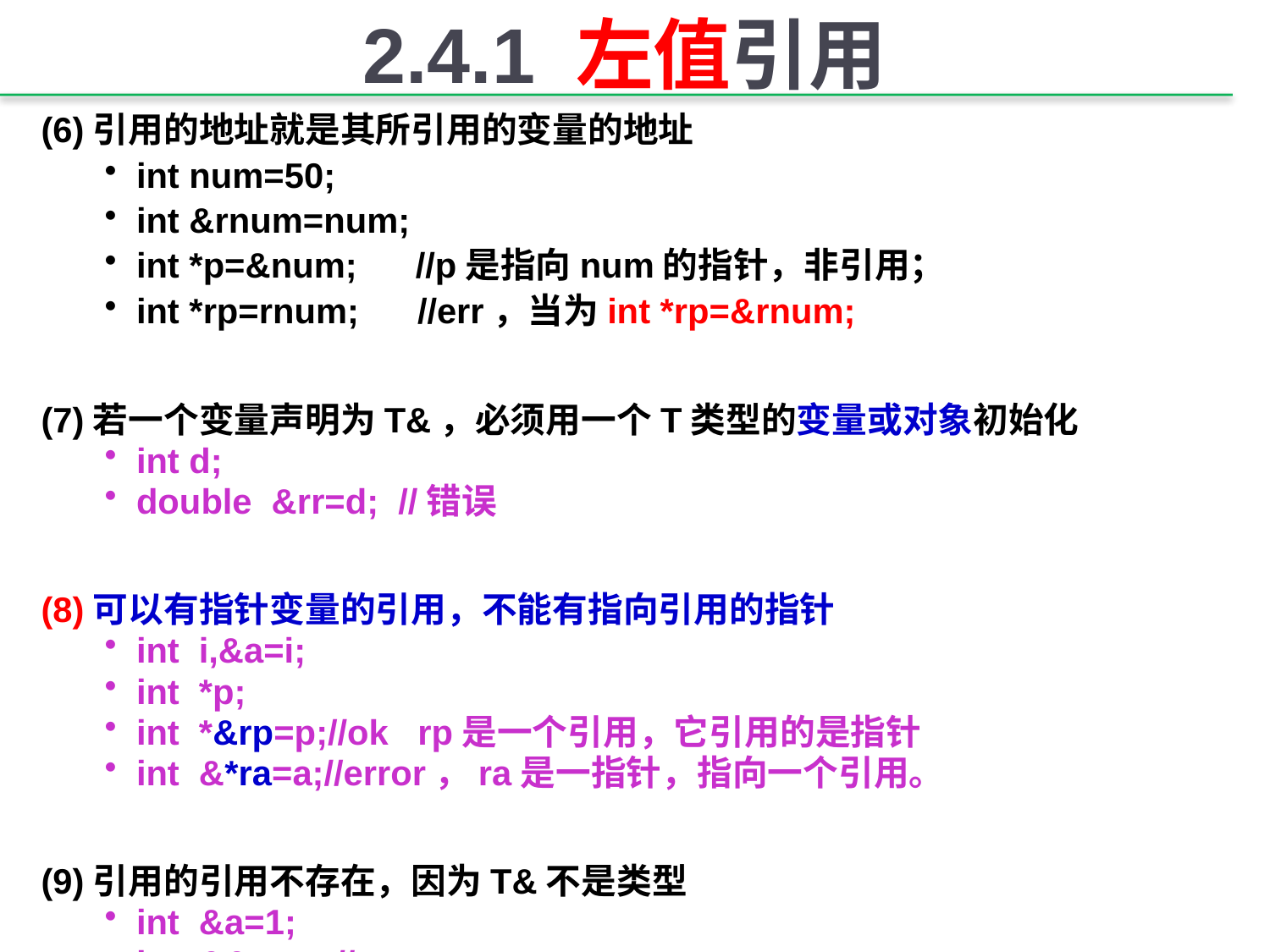

# 2.4.1 左值引用
(6)引用的地址就是其所引用的变量的地址
int num=50;
int &rnum=num;
int *p=&num;      //p是指向num的指针，非引用；
int *rp=rnum;      //err，当为int *rp=&rnum;

(7)若一个变量声明为T&，必须用一个T类型的变量或对象初始化
int d;
double  &rr=d;  //错误

(8)可以有指针变量的引用，不能有指向引用的指针
int  i,&a=i;
int  *p;
int  *&rp=p;//ok   rp是一个引用，它引用的是指针
int  &*ra=a;//error，ra是一指针，指向一个引用。

(9)引用的引用不存在，因为T&不是类型
int  &a=1;
int  &&ra=a;//error